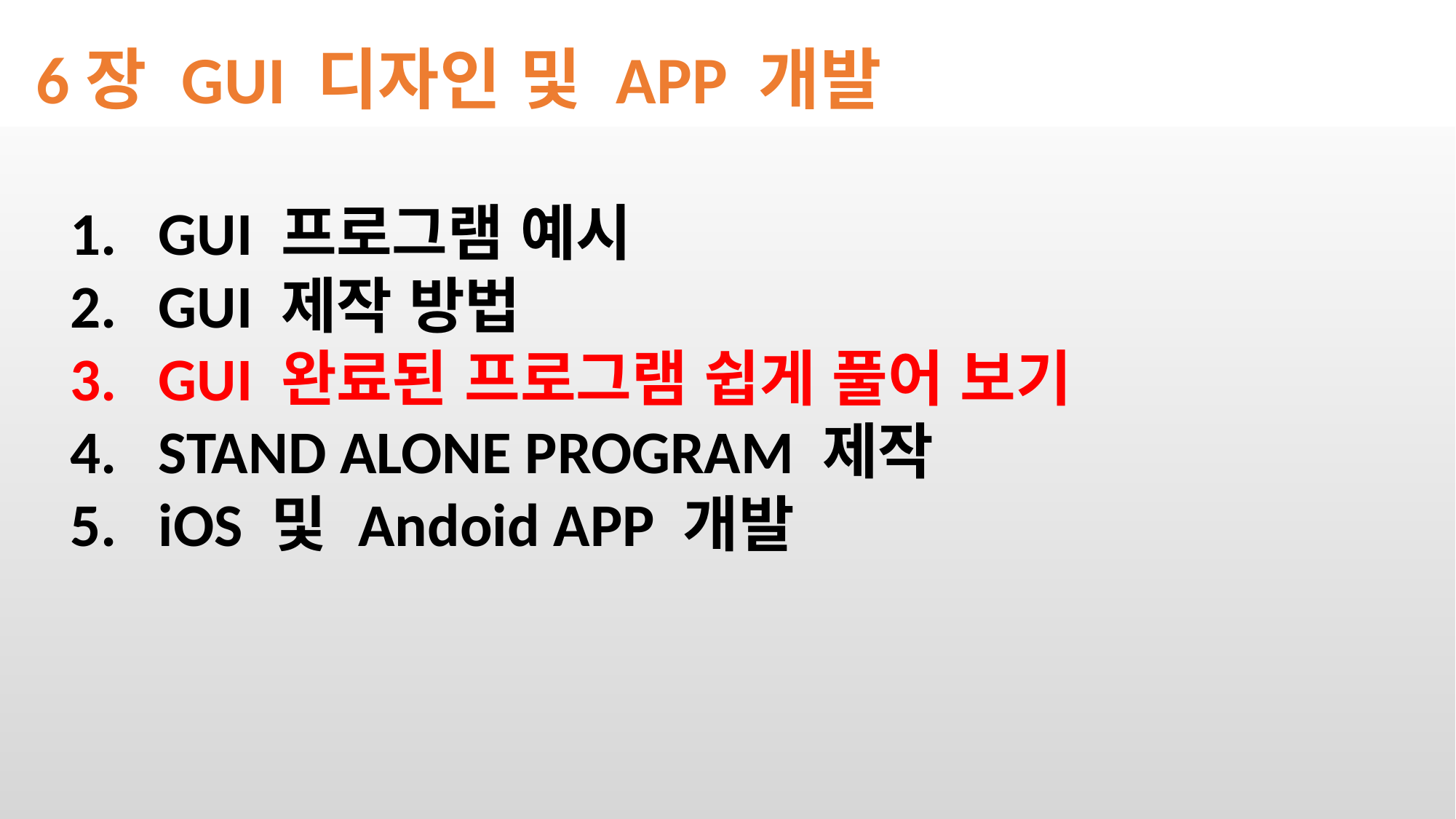

6장 GUI 디자인 및 APP 개발
GUI 프로그램 예시
GUI 제작 방법
GUI 완료된 프로그램 쉽게 풀어 보기
STAND ALONE PROGRAM 제작
iOS 및 Andoid APP 개발